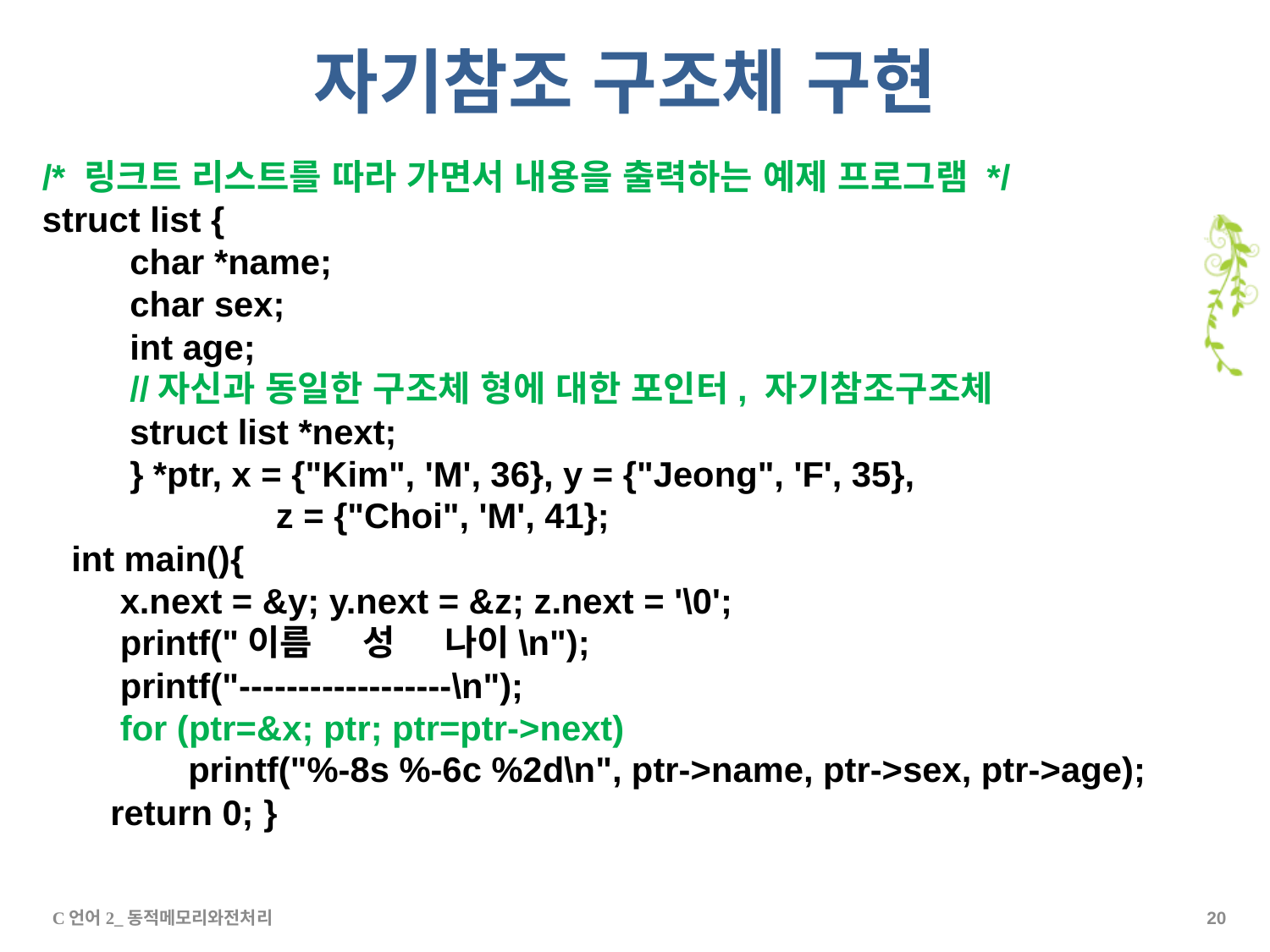

# 자기참조 구조체 구현
/* 링크트 리스트를 따라 가면서 내용을 출력하는 예제 프로그램 */
struct list {
         char *name;
         char sex;
         int age;
         //자신과 동일한 구조체 형에 대한 포인터, 자기참조구조체
         struct list *next;
         } *ptr, x = {"Kim", 'M', 36}, y = {"Jeong", 'F', 35},
                        z = {"Choi", 'M', 41};
   int main(){
        x.next = &y; y.next = &z; z.next = '\0';
        printf("이름     성     나이\n");
        printf("------------------\n");
        for (ptr=&x; ptr; ptr=ptr->next)
               printf("%-8s %-6c %2d\n", ptr->name, ptr->sex, ptr->age);
       return 0; }
C언어2_동적메모리와전처리
20